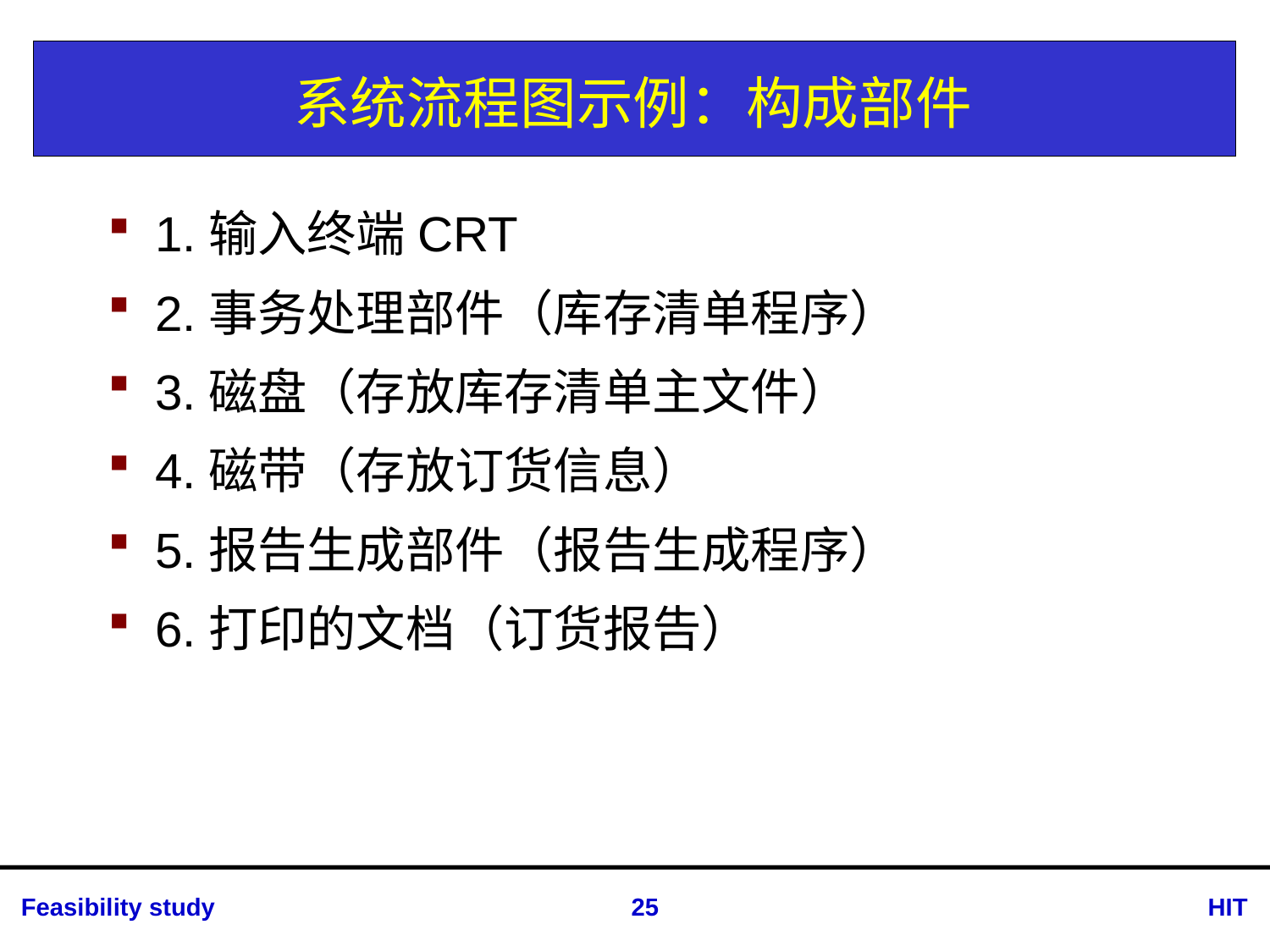

# 系统流程图示例：构成部件
1.输入终端CRT
2.事务处理部件（库存清单程序）
3.磁盘（存放库存清单主文件）
4.磁带（存放订货信息）
5.报告生成部件（报告生成程序）
6.打印的文档（订货报告）